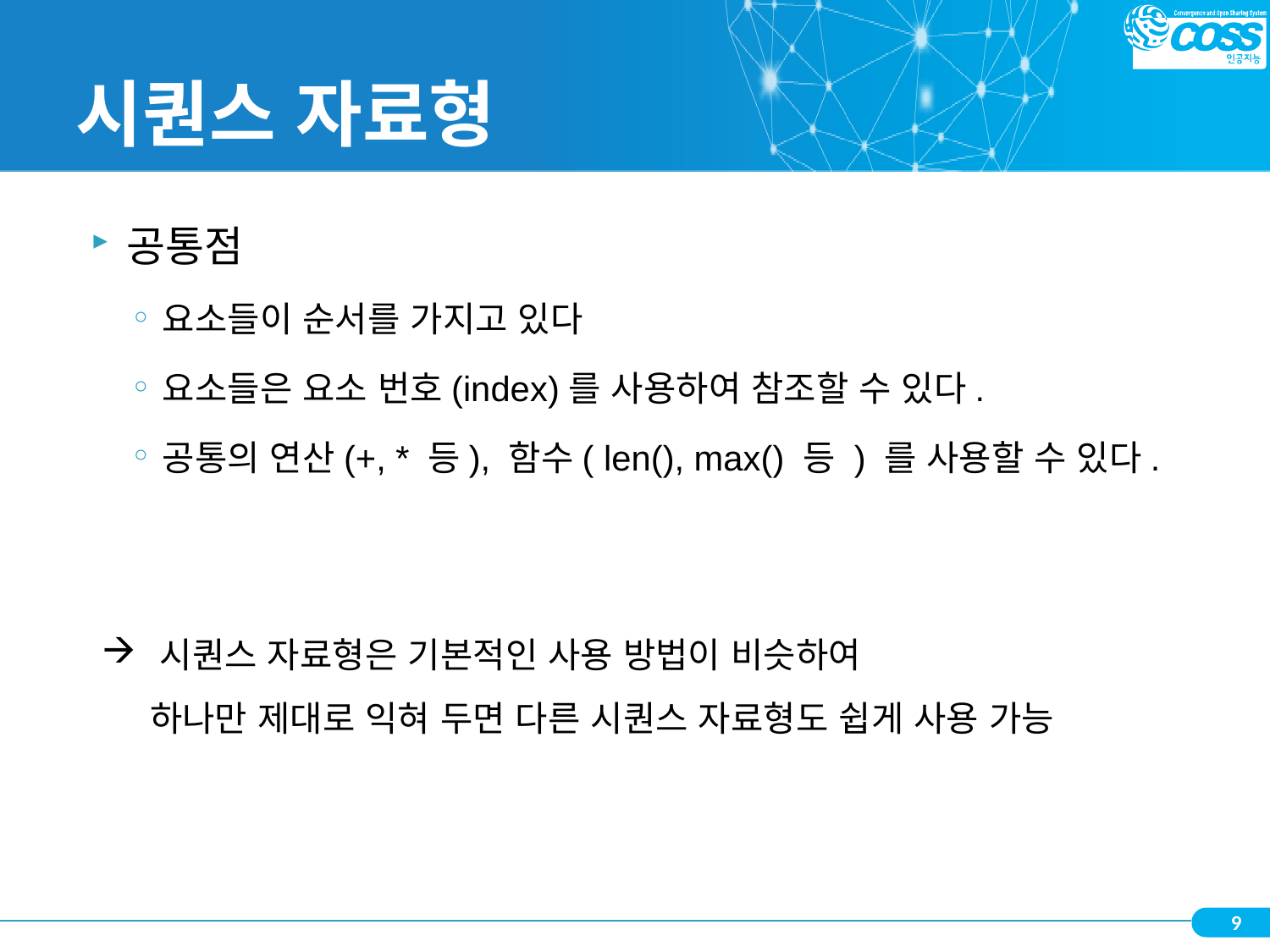

# 시퀀스 자료형
공통점
요소들이 순서를 가지고 있다
요소들은 요소 번호(index)를 사용하여 참조할 수 있다.
공통의 연산(+, * 등), 함수( len(), max() 등 ) 를 사용할 수 있다.

 시퀀스 자료형은 기본적인 사용 방법이 비슷하여
    하나만 제대로 익혀 두면 다른 시퀀스 자료형도 쉽게 사용 가능